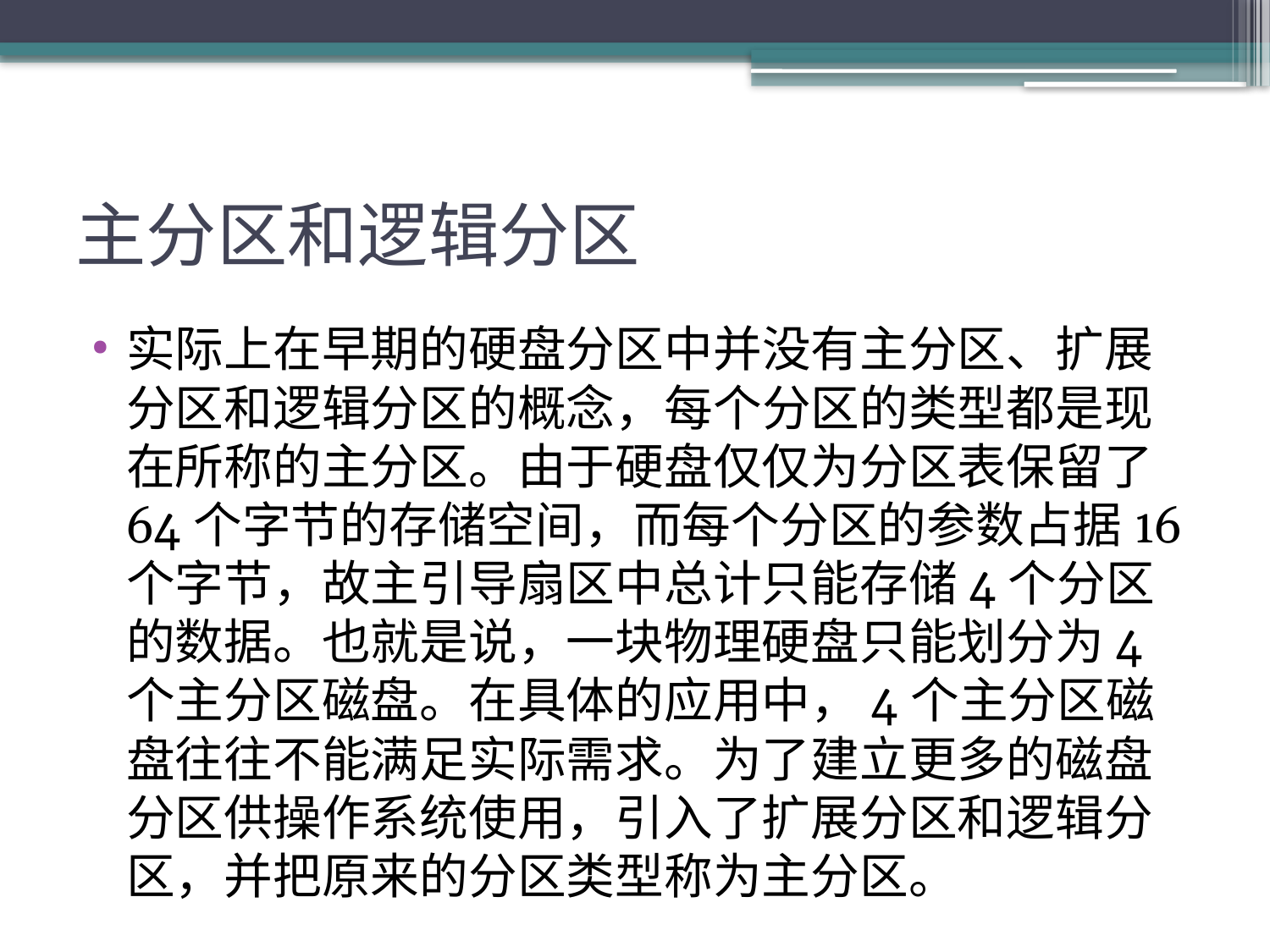

# 主分区和逻辑分区
实际上在早期的硬盘分区中并没有主分区、扩展分区和逻辑分区的概念，每个分区的类型都是现在所称的主分区。由于硬盘仅仅为分区表保留了64个字节的存储空间，而每个分区的参数占据16个字节，故主引导扇区中总计只能存储4个分区的数据。也就是说，一块物理硬盘只能划分为4个主分区磁盘。在具体的应用中，4个主分区磁盘往往不能满足实际需求。为了建立更多的磁盘分区供操作系统使用，引入了扩展分区和逻辑分区，并把原来的分区类型称为主分区。